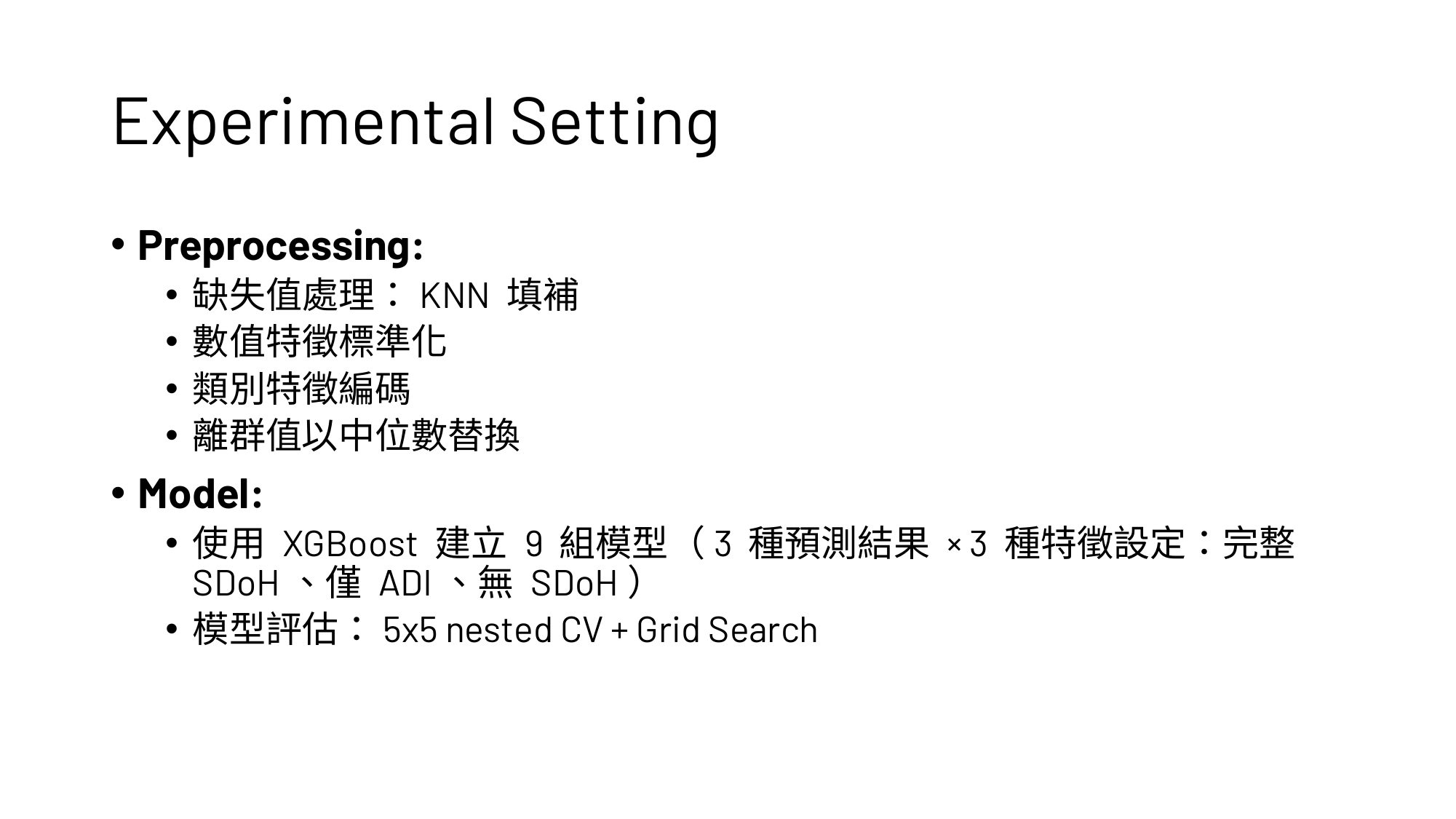

# Experimental Setting
Preprocessing:
缺失值處理：KNN 填補
數值特徵標準化
類別特徵編碼
離群值以中位數替換
Model:
使用 XGBoost 建立 9 組模型（3 種預測結果 × 3 種特徵設定：完整 SDoH、僅 ADI、無 SDoH）
模型評估：5x5 nested CV + Grid Search